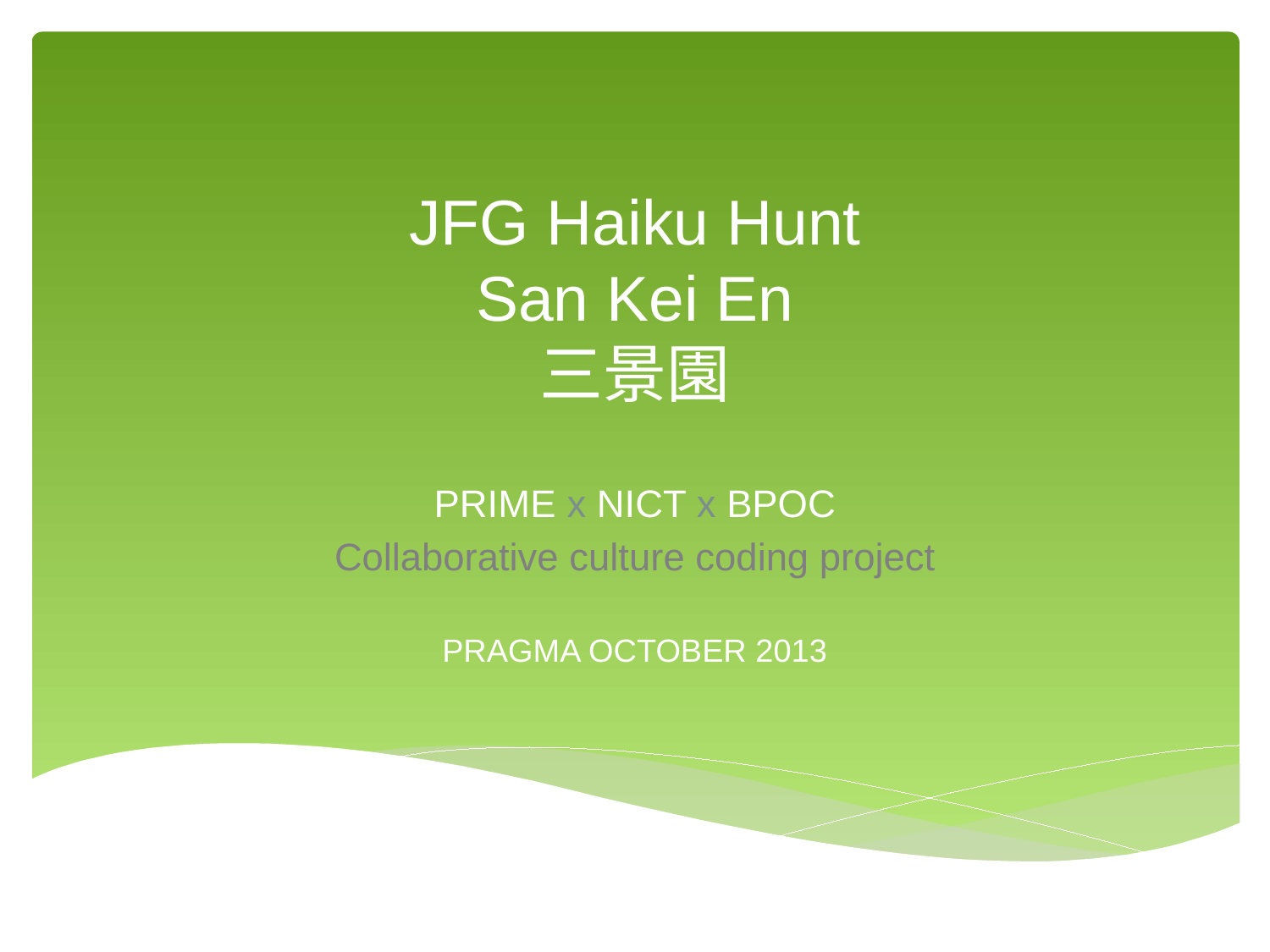

# JFG Haiku Hunt San Kei En 三景園
PRIME x NICT x BPOC
Collaborative culture coding project

PRAGMA October 2013